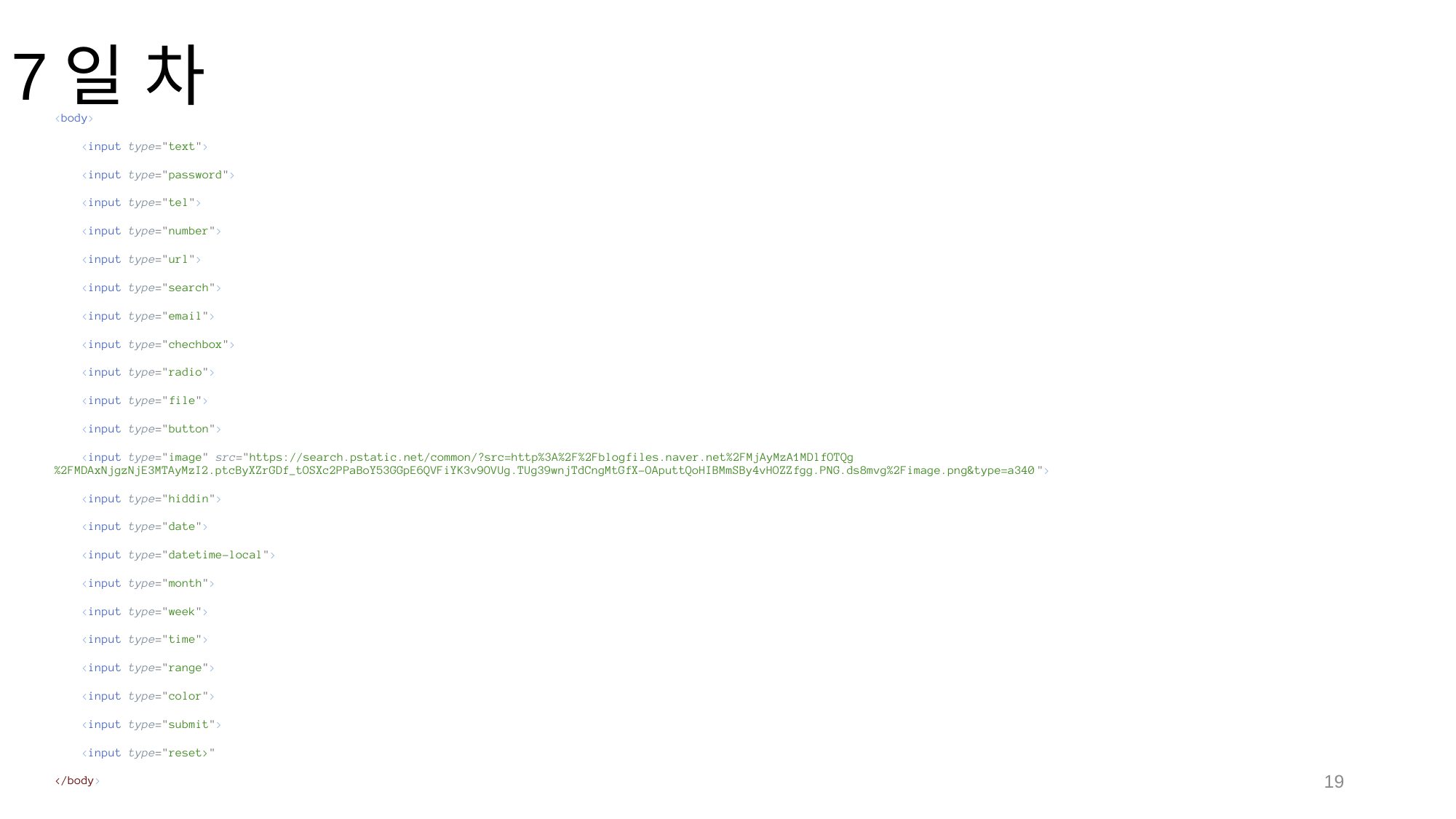

# 7일 차
<body>
    <input type="text">
    <input type="password">
    <input type="tel">
    <input type="number">
    <input type="url">
    <input type="search">
    <input type="email">
    <input type="chechbox">
    <input type="radio">
    <input type="file">
    <input type="button">
    <input type="image" src="https://search.pstatic.net/common/?src=http%3A%2F%2Fblogfiles.naver.net%2FMjAyMzA1MDlfOTQg%2FMDAxNjgzNjE3MTAyMzI2.ptcByXZrGDf_tOSXc2PPaBoY53GGpE6QVFiYK3v9OVUg.TUg39wnjTdCngMtGfX-OAputtQoHIBMmSBy4vHOZZfgg.PNG.ds8mvg%2Fimage.png&type=a340">
    <input type="hiddin">
    <input type="date">
    <input type="datetime-local">
    <input type="month">
    <input type="week">
    <input type="time">
    <input type="range">
    <input type="color">
    <input type="submit">
    <input type="reset>"
</body>

19